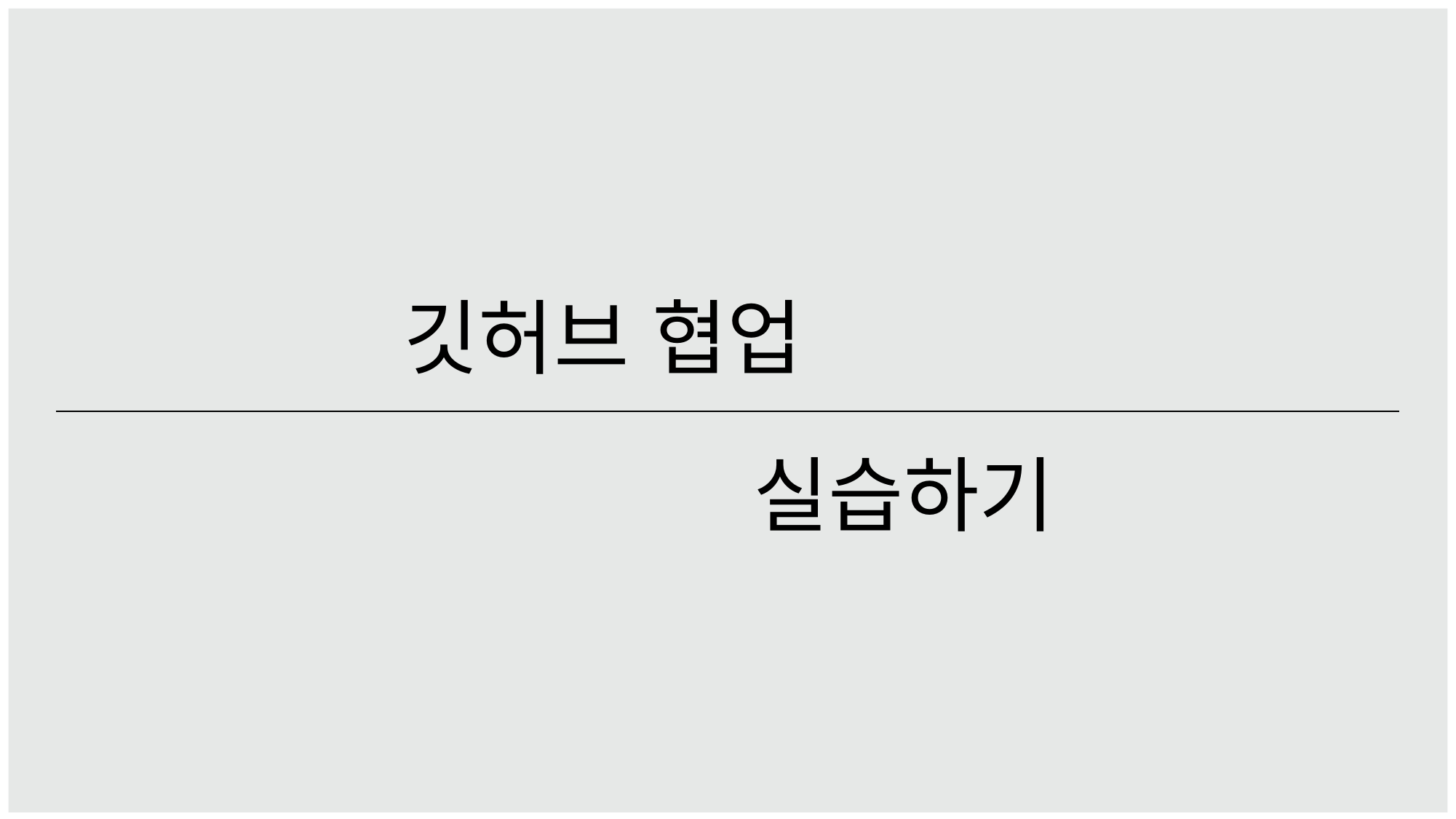

YOUR TITLE HERE
Ver. 01
깃허브 협업
실습하기